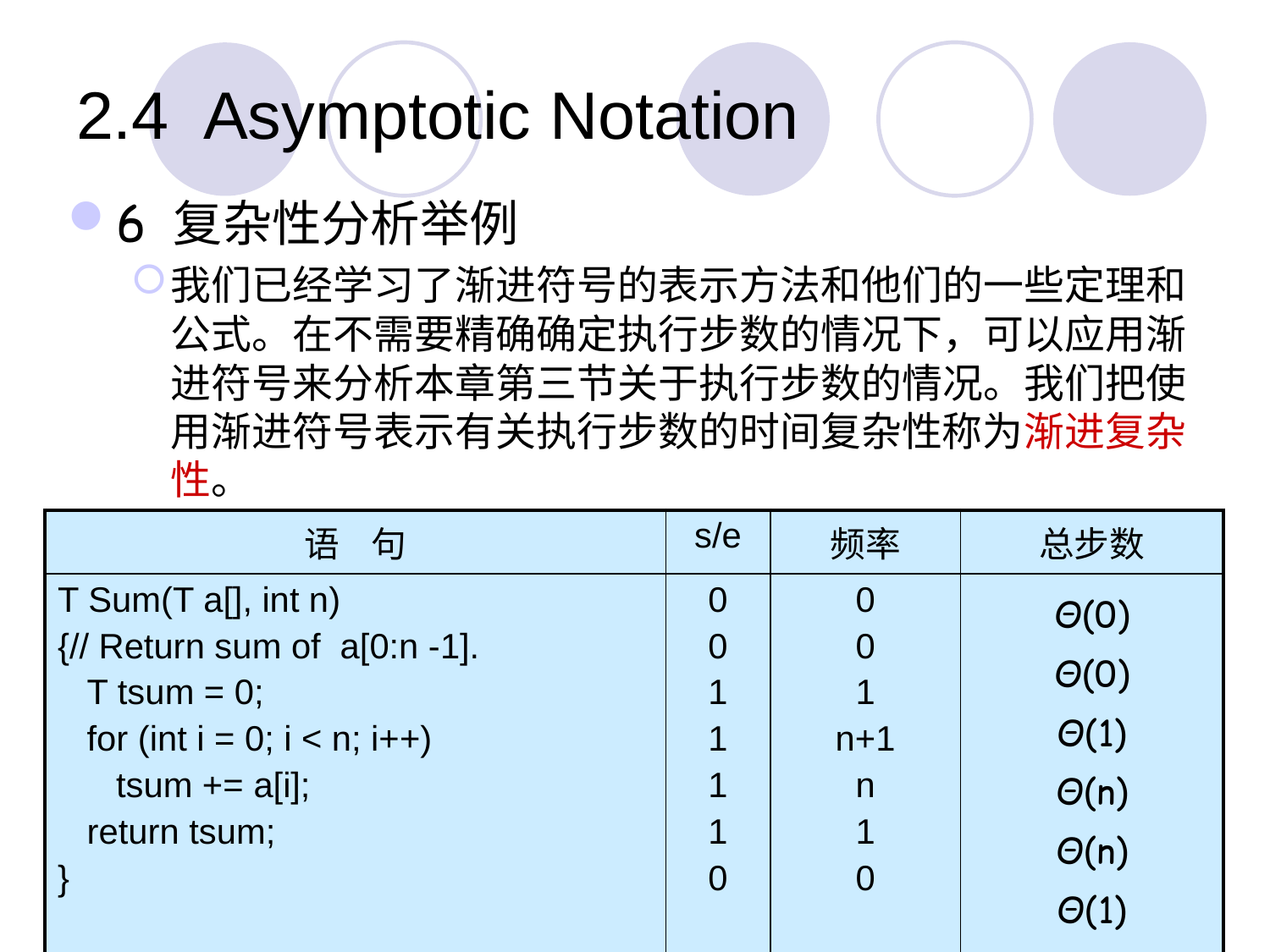

# 2.4	Asymptotic Notation
6 复杂性分析举例
我们已经学习了渐进符号的表示方法和他们的一些定理和公式。在不需要精确确定执行步数的情况下，可以应用渐进符号来分析本章第三节关于执行步数的情况。我们把使用渐进符号表示有关执行步数的时间复杂性称为渐进复杂性。
| 语 句 | s/e | 频率 | 总步数 |
| --- | --- | --- | --- |
| T Sum(T a[], int n) {// Return sum of a[0:n -1]. T tsum = 0; for (int i = 0; i < n; i++) tsum += a[i]; return tsum; } | 0 0 1 1 1 1 0 | 0 0 1 n+1 n 1 0 | Θ(0) Θ(0) Θ(1) Θ(n) Θ(n) Θ(1) Θ(0) |
19.9.11
62